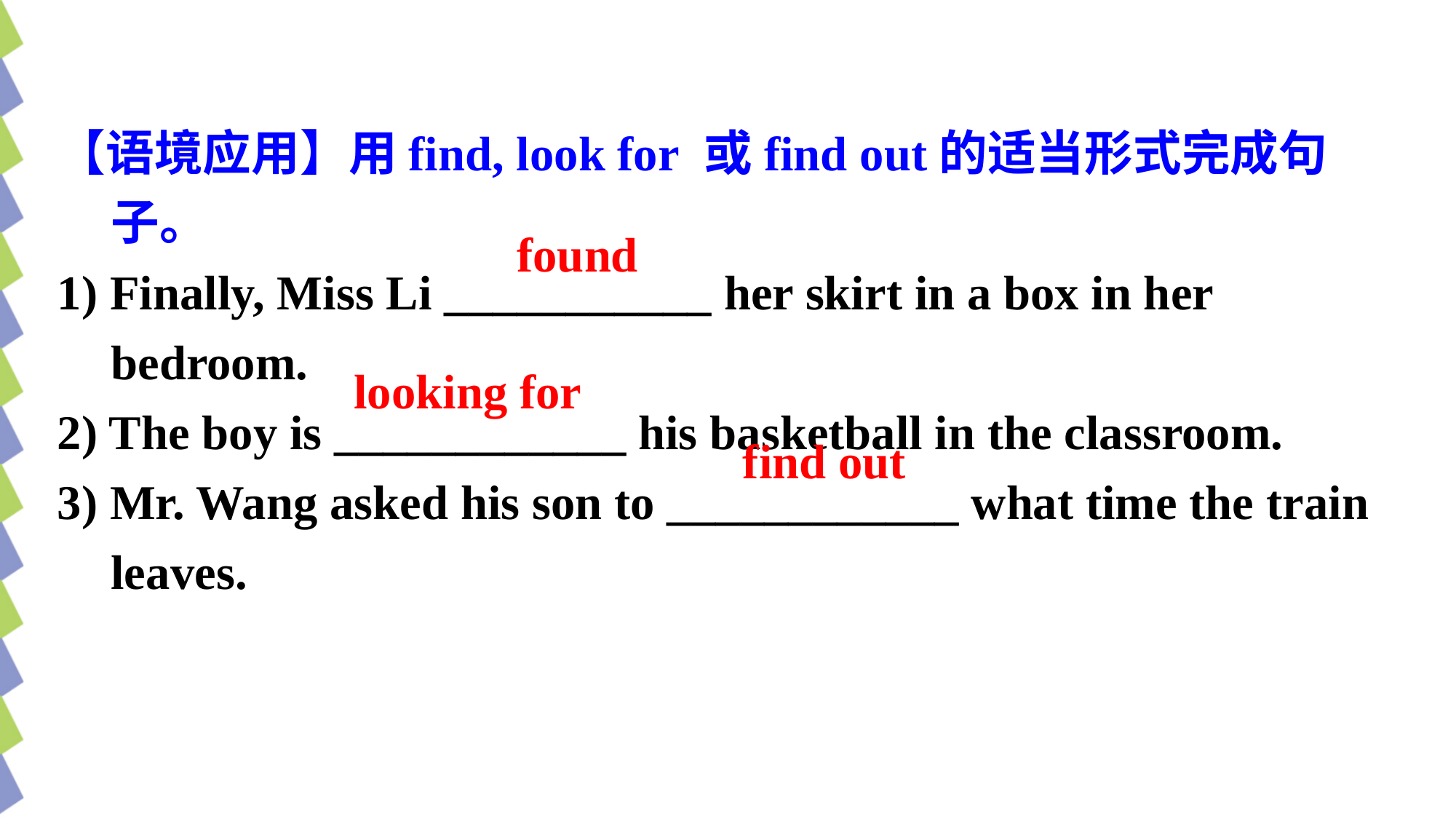

【语境应用】用find, look for 或find out的适当形式完成句子。
1) Finally, Miss Li ___________ her skirt in a box in her  bedroom.
2) The boy is ____________ his basketball in the classroom.
3) Mr. Wang asked his son to ____________ what time the train leaves.
 found
 looking for
 find out